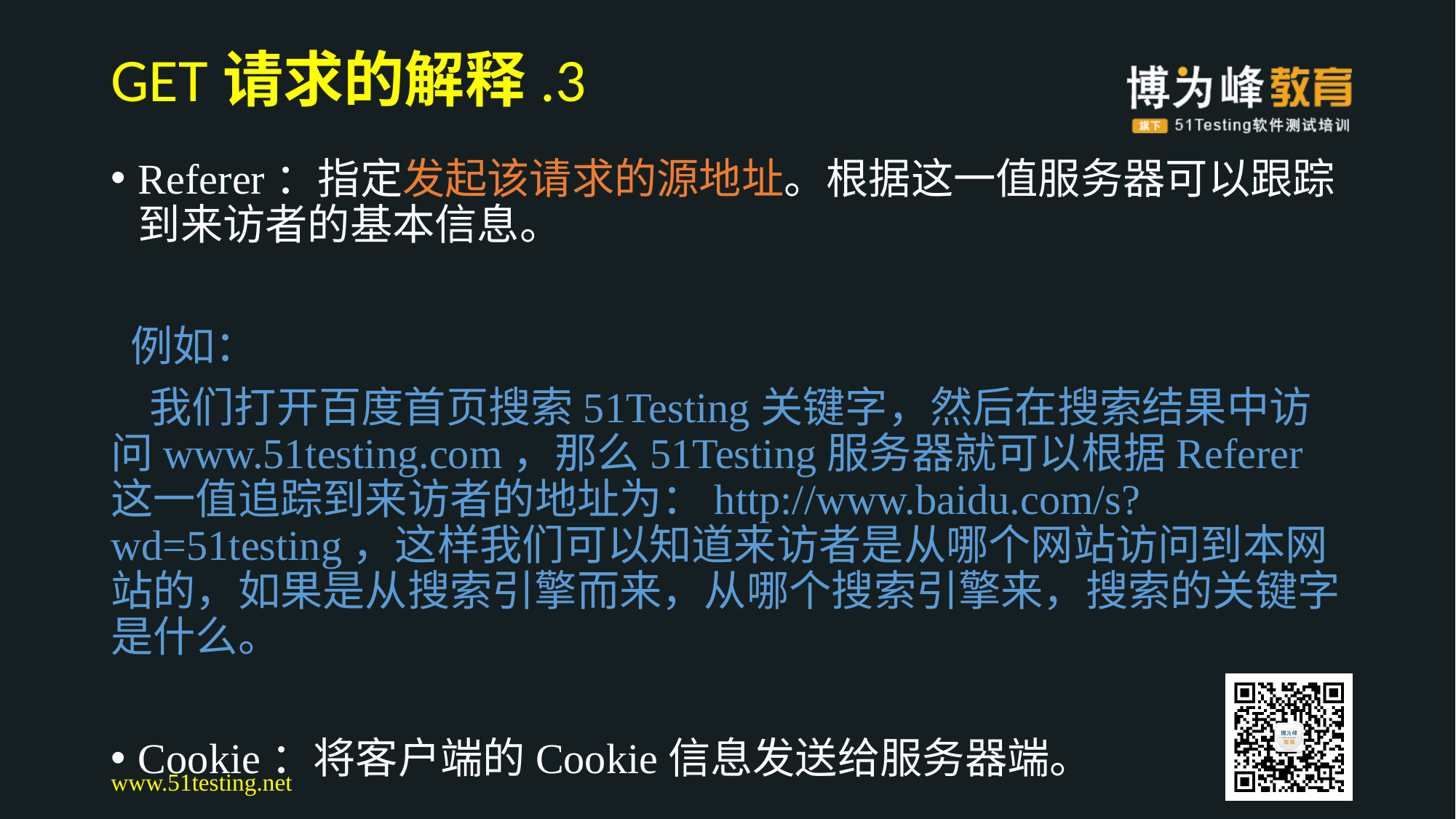

# GET请求的解释.3
Referer：指定发起该请求的源地址。根据这一值服务器可以跟踪到来访者的基本信息。

 例如：
   我们打开百度首页搜索51Testing关键字，然后在搜索结果中访问www.51testing.com，那么51Testing服务器就可以根据Referer这一值追踪到来访者的地址为：http://www.baidu.com/s?wd=51testing，这样我们可以知道来访者是从哪个网站访问到本网站的，如果是从搜索引擎而来，从哪个搜索引擎来，搜索的关键字是什么。

Cookie：将客户端的Cookie信息发送给服务器端。

www.51testing.net